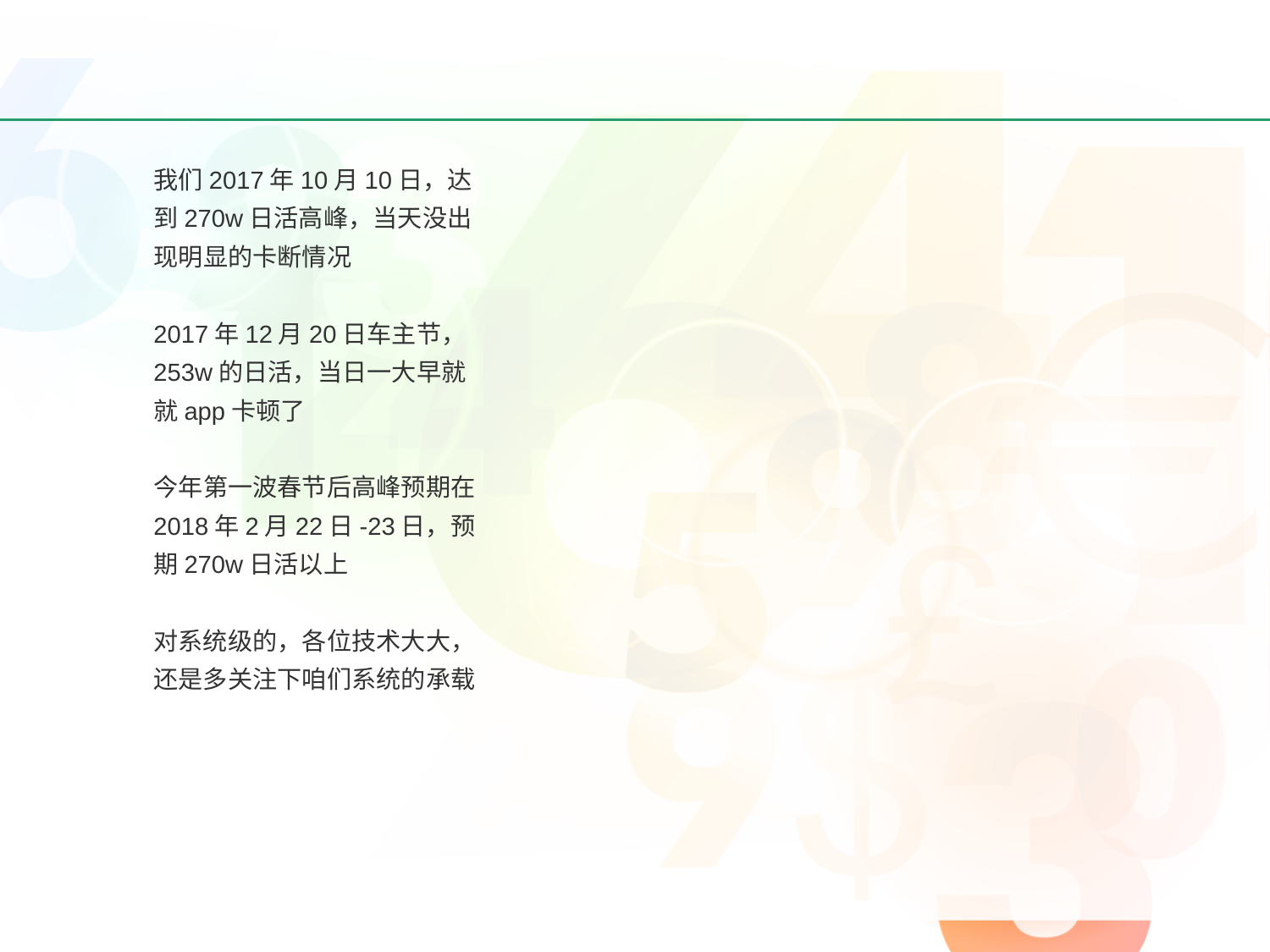

#
我们2017年10月10日，达到270w日活高峰，当天没出现明显的卡断情况

2017年12月20日车主节，253w的日活，当日一大早就就app卡顿了

今年第一波春节后高峰预期在2018年2月22日-23日，预期270w日活以上

对系统级的，各位技术大大，还是多关注下咱们系统的承载